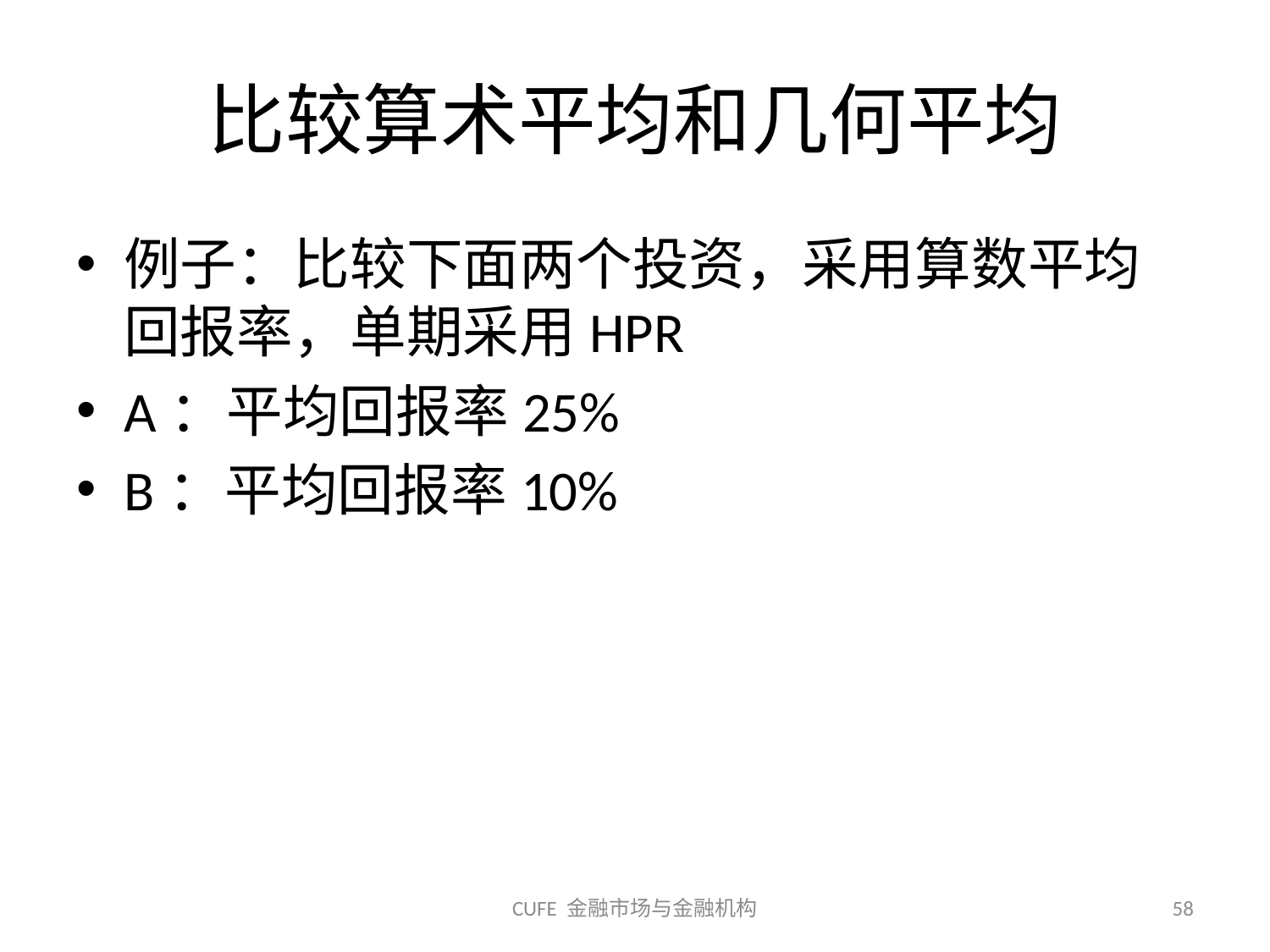

# 比较算术平均和几何平均
例子：比较下面两个投资，采用算数平均回报率，单期采用HPR
A：平均回报率25%
B：平均回报率10%
CUFE 金融市场与金融机构
58